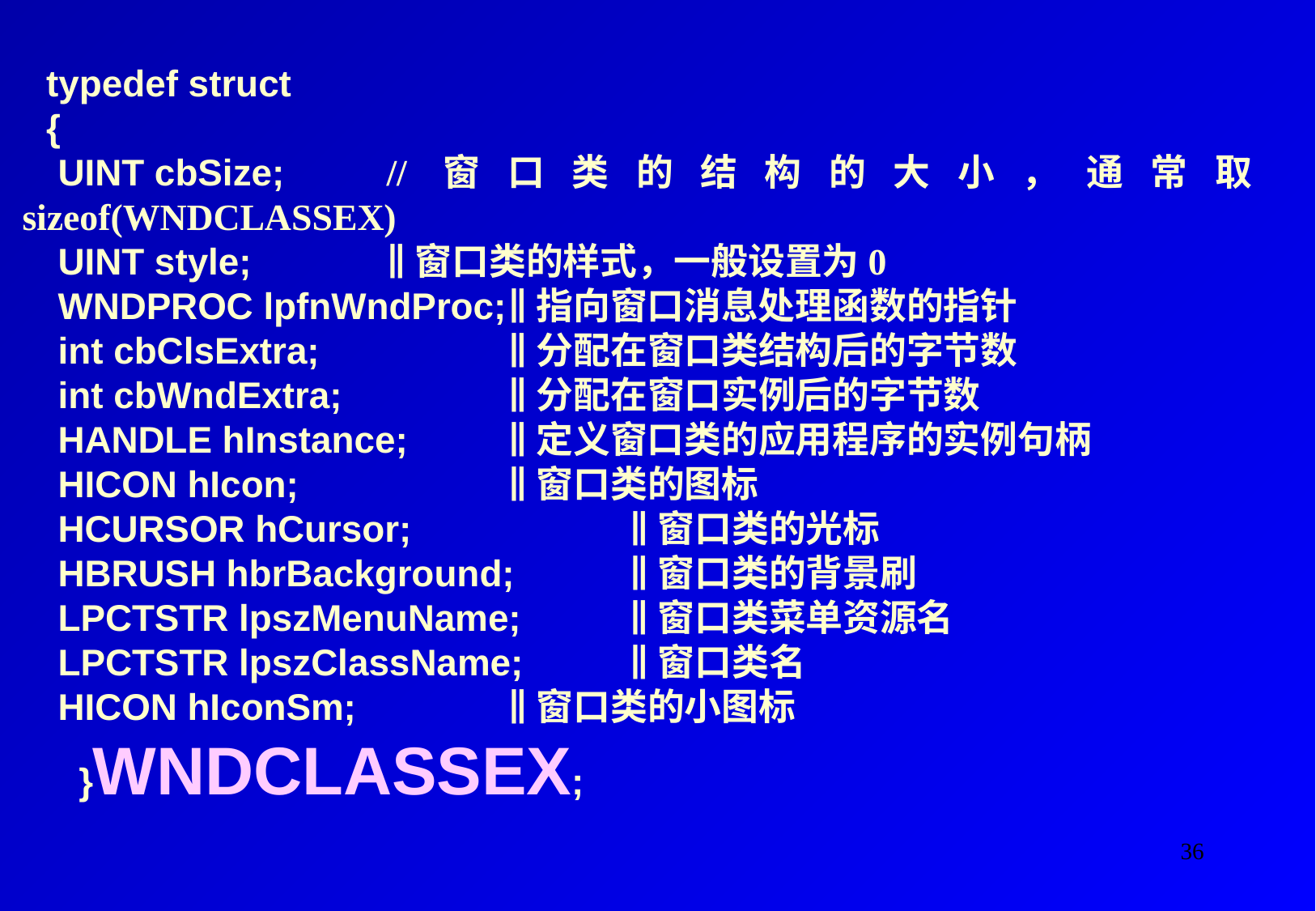

typedef struct
{
UINT cbSize;	//窗口类的结构的大小，通常取sizeof(WNDCLASSEX)
UINT style;		∥窗口类的样式，一般设置为0
WNDPROC lpfnWndProc;	∥指向窗口消息处理函数的指针
int cbClsExtra;		∥分配在窗口类结构后的字节数
int cbWndExtra;		∥分配在窗口实例后的字节数
HANDLE hInstance;	∥定义窗口类的应用程序的实例句柄
HICON hIcon;		∥窗口类的图标
HCURSOR hCursor;		∥窗口类的光标
HBRUSH hbrBackground;	∥窗口类的背景刷
LPCTSTR lpszMenuName;	∥窗口类菜单资源名
LPCTSTR lpszClassName;	∥窗口类名
HICON hIconSm;		∥窗口类的小图标
  }WNDCLASSEX;
36